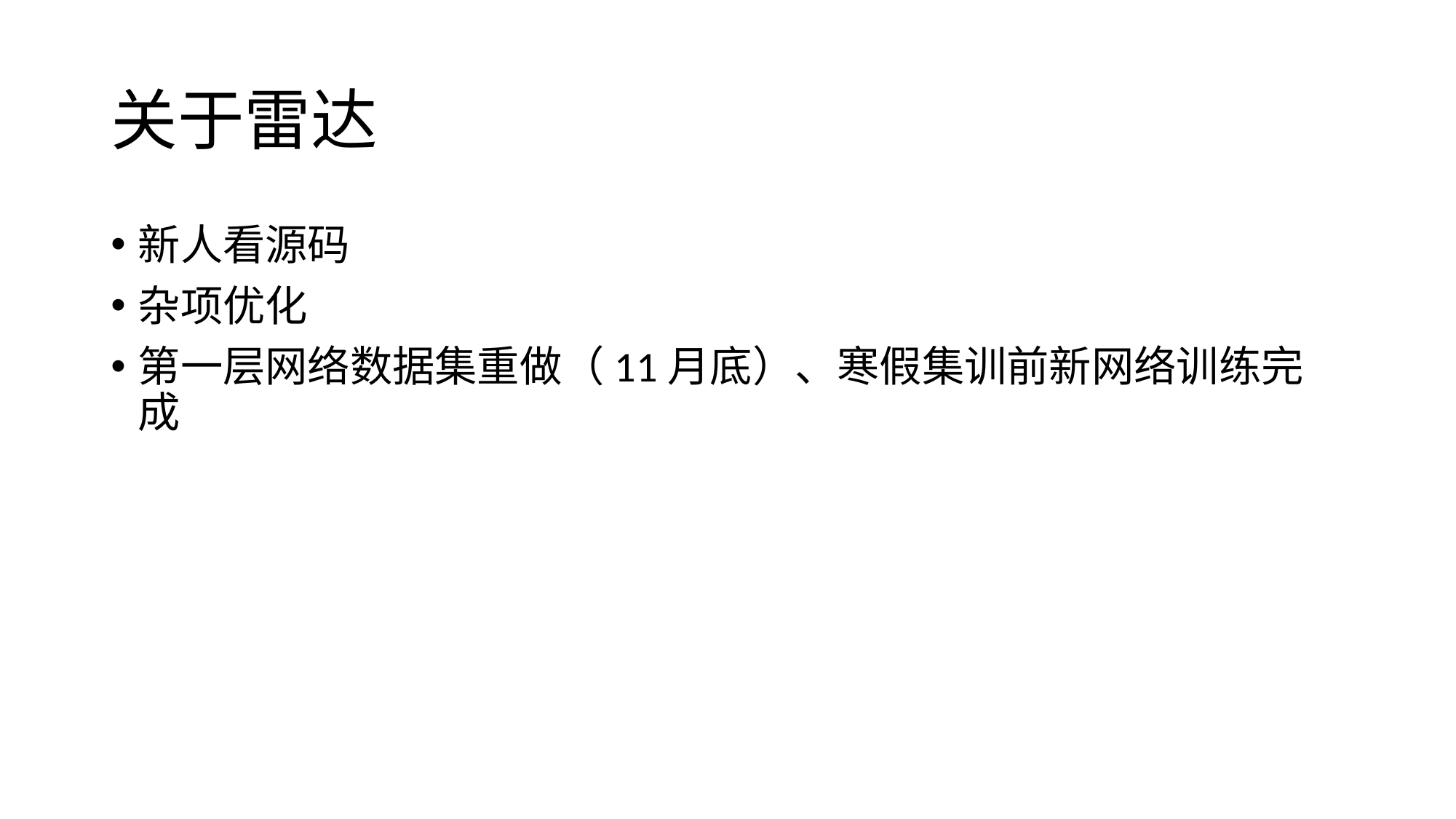

# 关于雷达
新人看源码
杂项优化
第一层网络数据集重做（11月底）、寒假集训前新网络训练完成